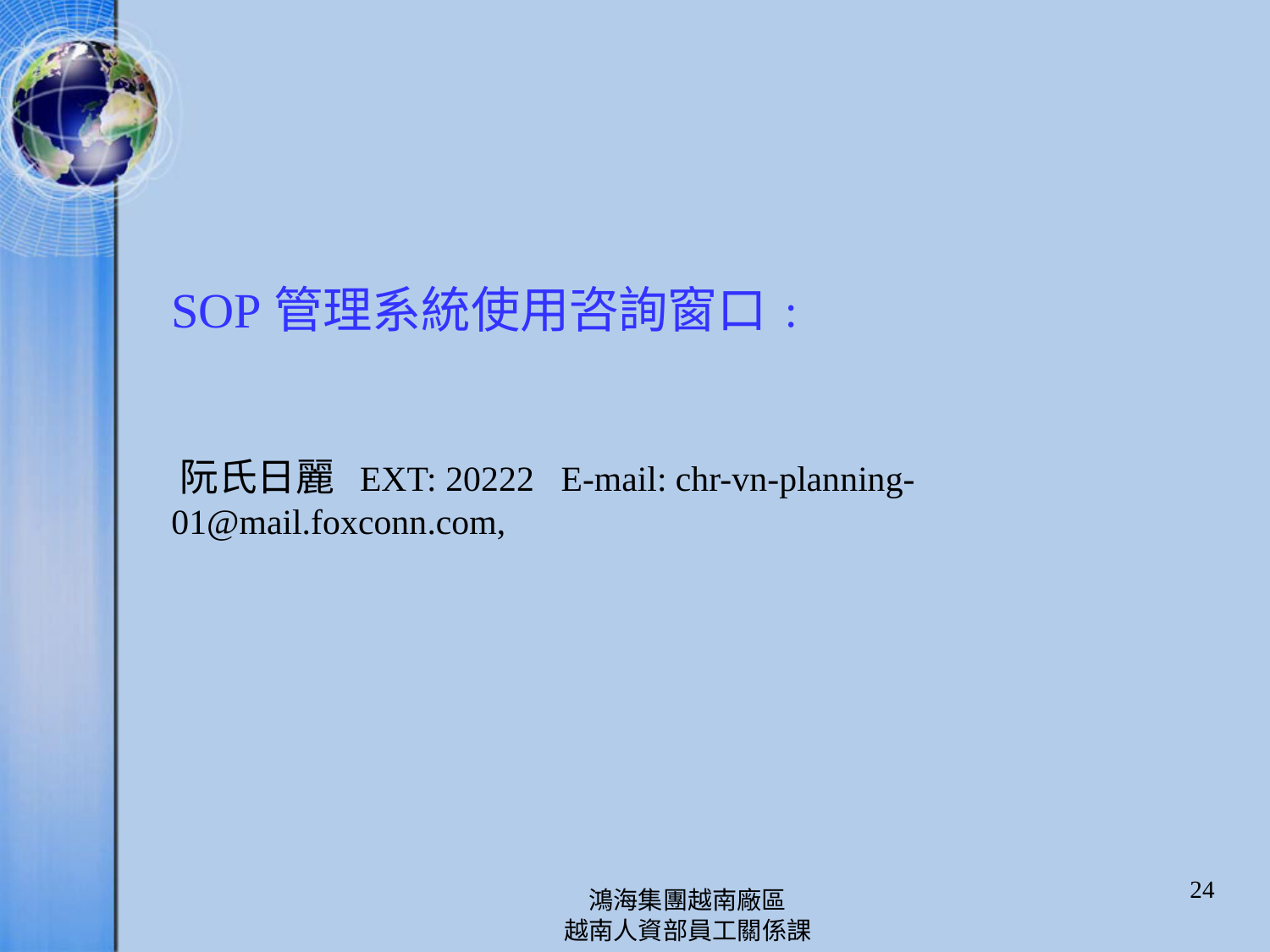

SOP管理系統使用咨詢窗口﹕
 阮氏日麗  EXT: 20222   E-mail: chr-vn-planning-01@mail.foxconn.com,
24
鴻海集團越南廠區
越南人資部員工關係課